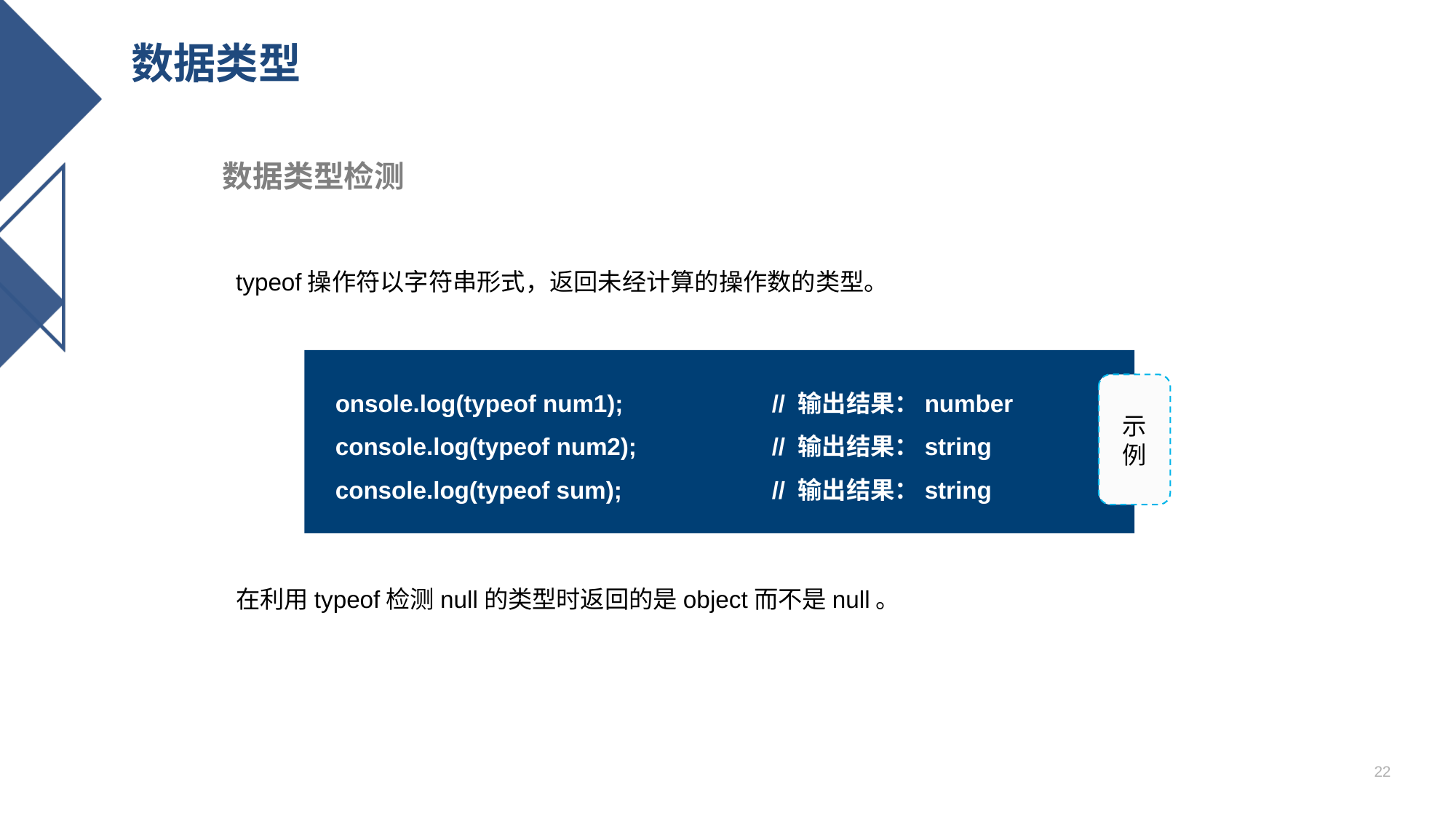

# 数据类型
数据类型检测
typeof操作符以字符串形式，返回未经计算的操作数的类型。

onsole.log(typeof num1);       	// 输出结果：number
console.log(typeof num2);       	// 输出结果：string
console.log(typeof sum);       	// 输出结果：string
示例
在利用typeof检测null的类型时返回的是object而不是null。
22